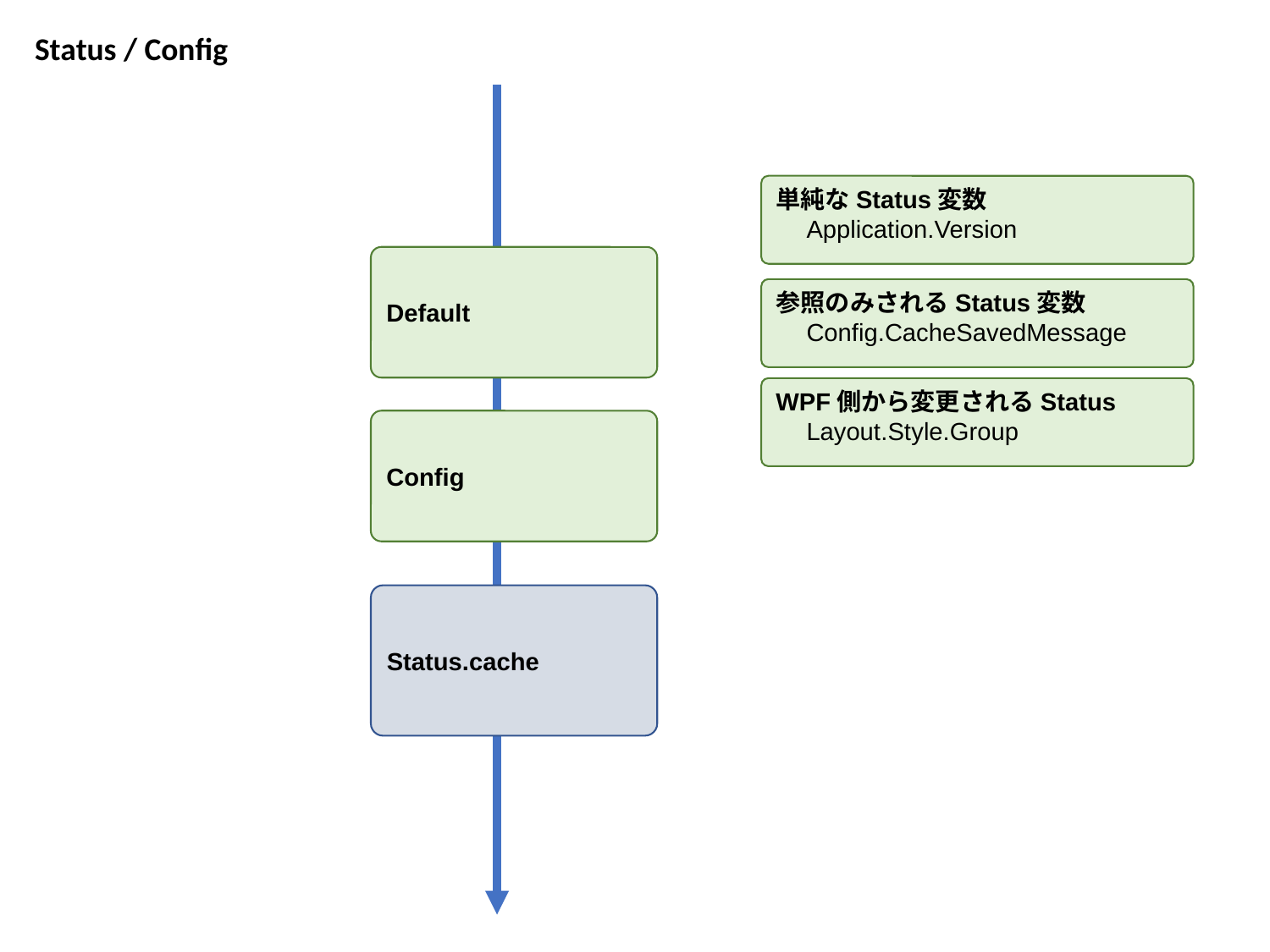

Status / Config
単純なStatus変数
　Application.Version
Default
参照のみされるStatus変数
　Config.CacheSavedMessage
WPF側から変更されるStatus
　Layout.Style.Group
Config
Status.cache